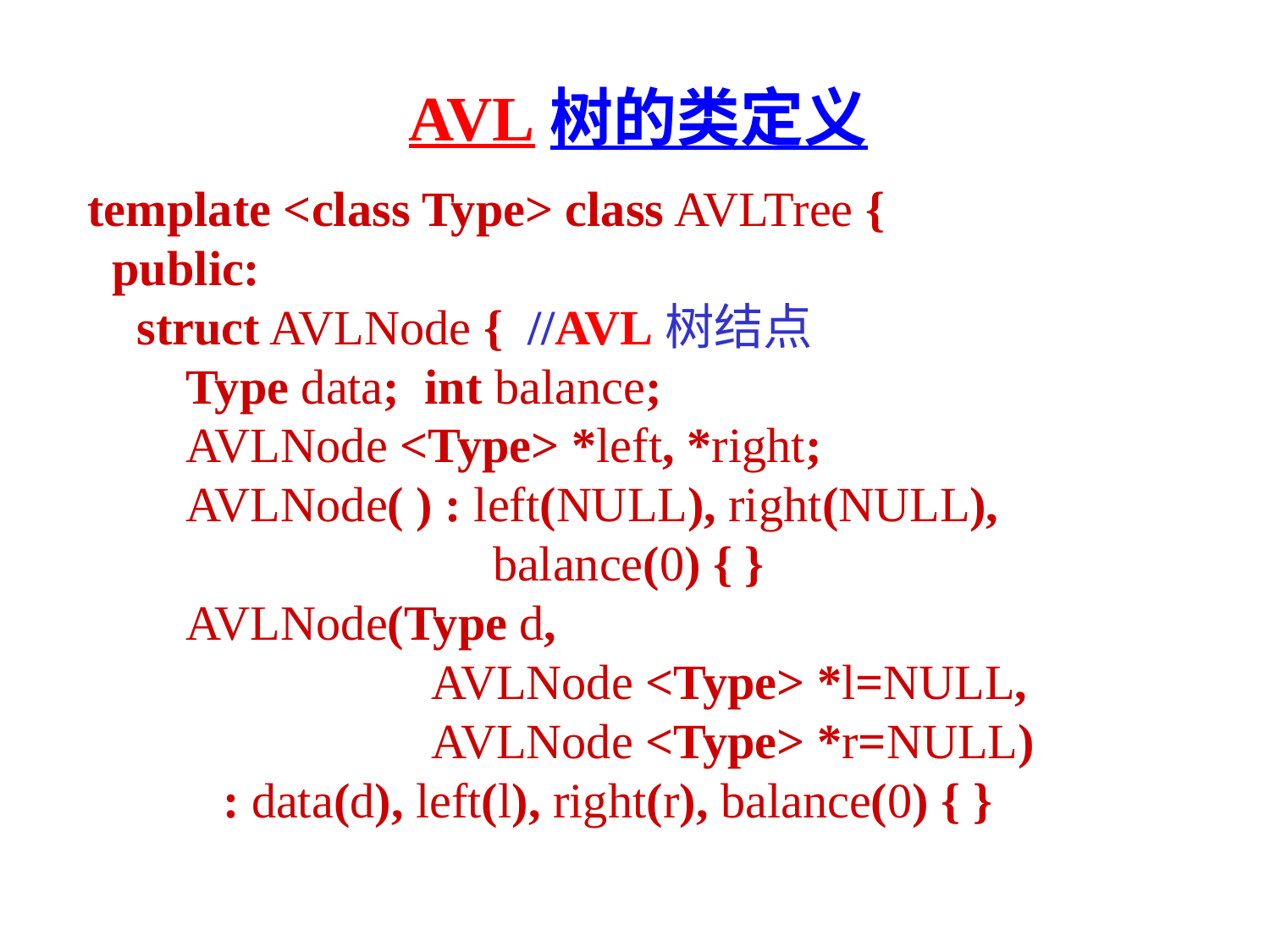

# AVL树的类定义
template <class Type> class AVLTree {
  public:
    struct AVLNode {  //AVL树结点
        Type data;  int balance;
        AVLNode <Type> *left, *right;
        AVLNode( ) : left(NULL), right(NULL),
                                 balance(0) { }
        AVLNode(Type d,
                            AVLNode <Type> *l=NULL,
                            AVLNode <Type> *r=NULL)
           : data(d), left(l), right(r), balance(0) { }
124